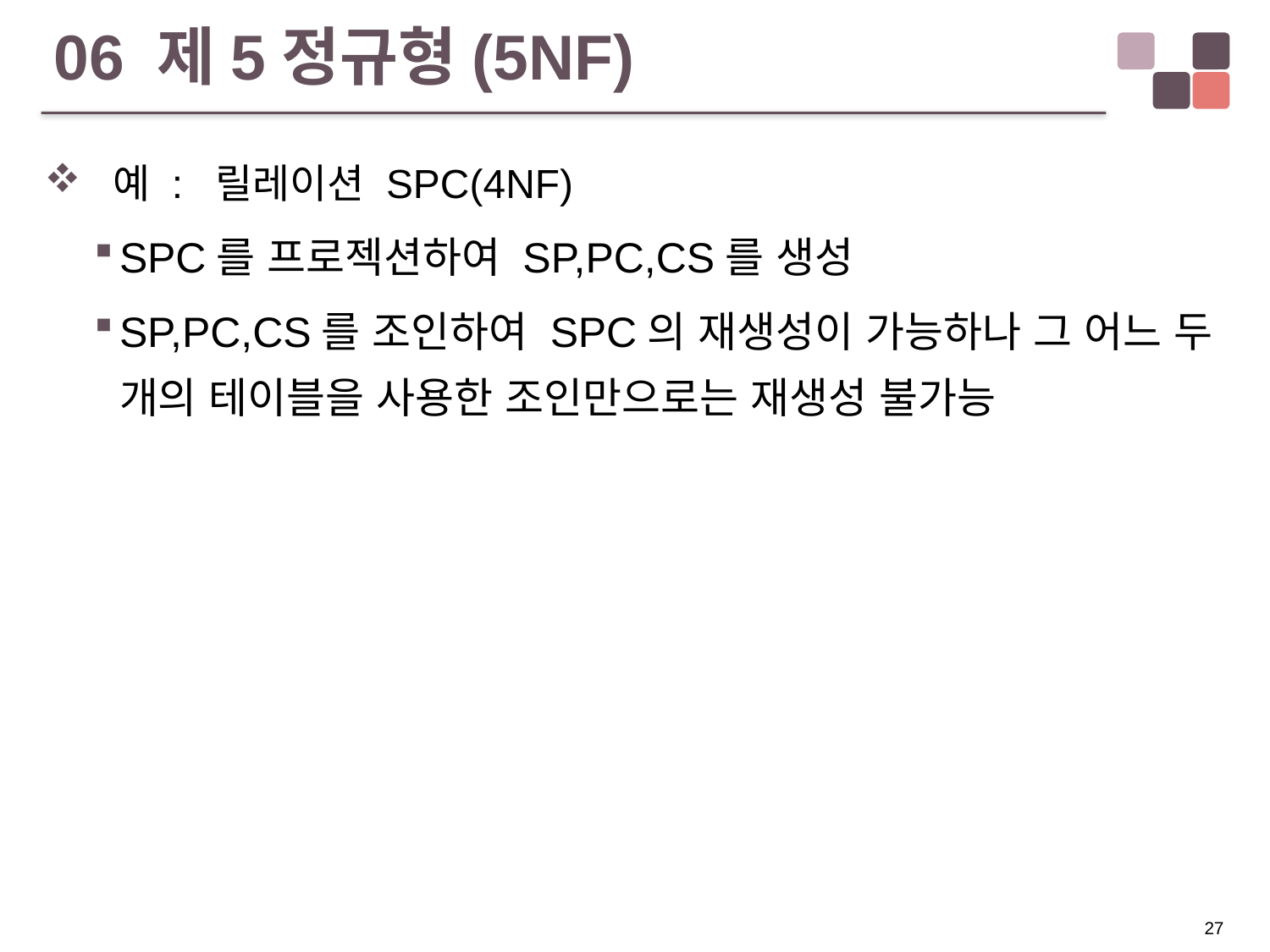

# 06 제5정규형(5NF)

 예 :  릴레이션 SPC(4NF)
SPC를 프로젝션하여 SP,PC,CS를 생성
SP,PC,CS를 조인하여 SPC의 재생성이 가능하나 그 어느 두 개의 테이블을 사용한 조인만으로는 재생성 불가능